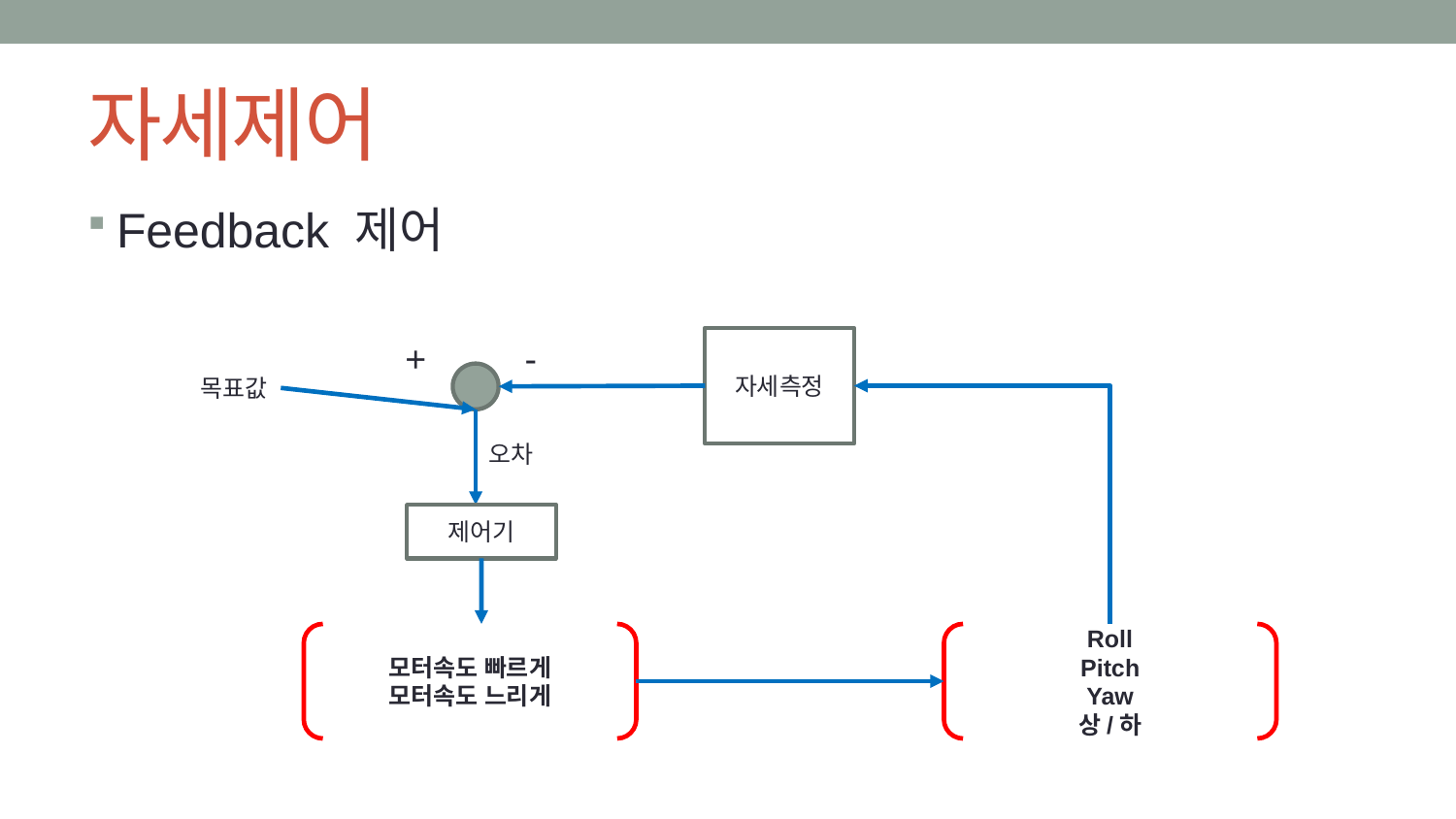

# 자세제어
Feedback 제어
자세측정
+
-

목표값
오차
제어기
모터속도 빠르게
모터속도 느리게
Roll
Pitch
Yaw
상/하